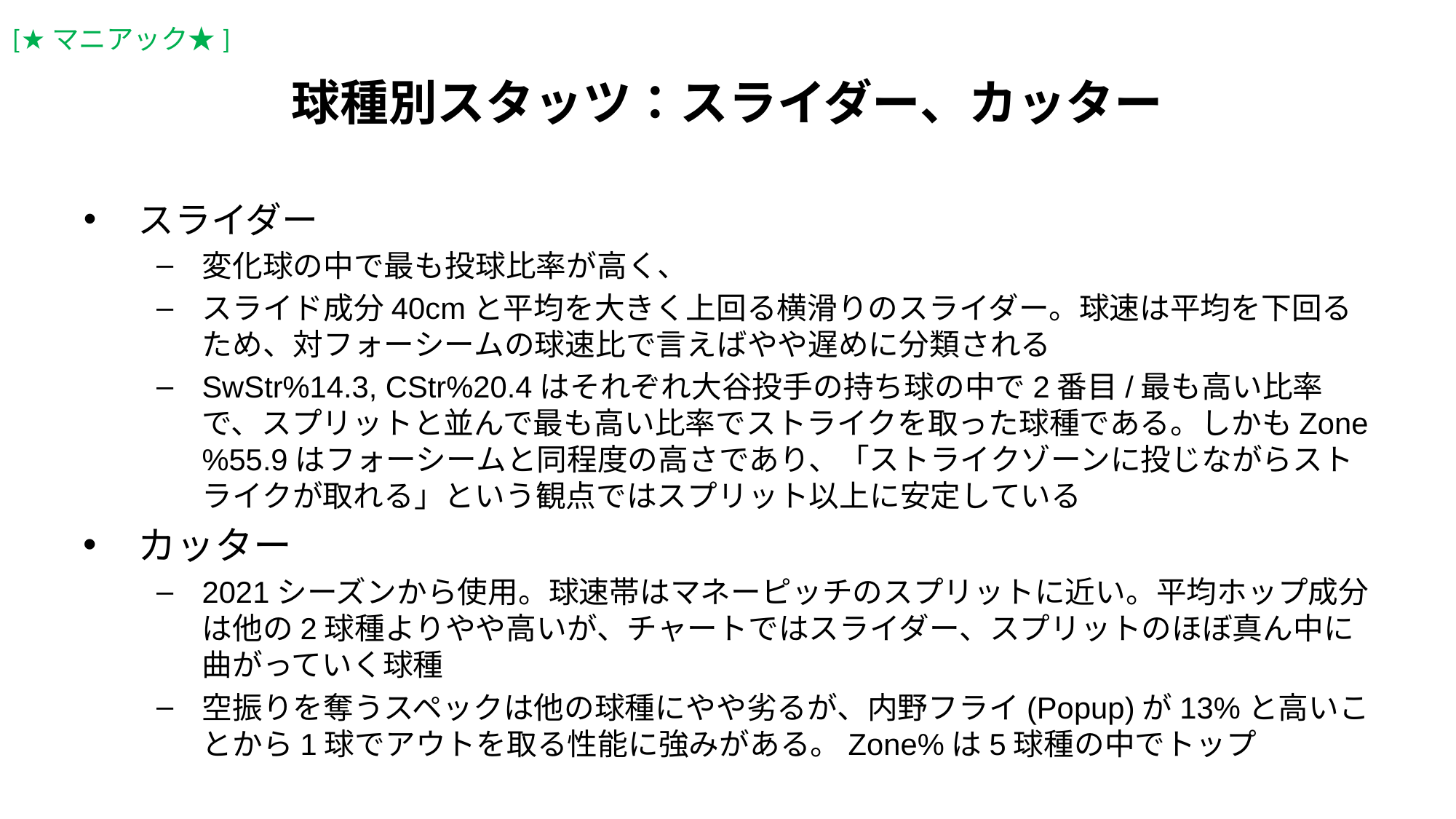

[★マニアック★]
球種別スタッツ：スライダー、カッター
スライダー
変化球の中で最も投球比率が高く、
スライド成分40cmと平均を大きく上回る横滑りのスライダー。球速は平均を下回るため、対フォーシームの球速比で言えばやや遅めに分類される
SwStr%14.3, CStr%20.4はそれぞれ大谷投手の持ち球の中で2番目/最も高い比率で、スプリットと並んで最も高い比率でストライクを取った球種である。しかもZone%55.9はフォーシームと同程度の高さであり、「ストライクゾーンに投じながらストライクが取れる」という観点ではスプリット以上に安定している
カッター
2021シーズンから使用。球速帯はマネーピッチのスプリットに近い。平均ホップ成分は他の2球種よりやや高いが、チャートではスライダー、スプリットのほぼ真ん中に曲がっていく球種
空振りを奪うスペックは他の球種にやや劣るが、内野フライ(Popup)が13%と高いことから1球でアウトを取る性能に強みがある。Zone%は5球種の中でトップ